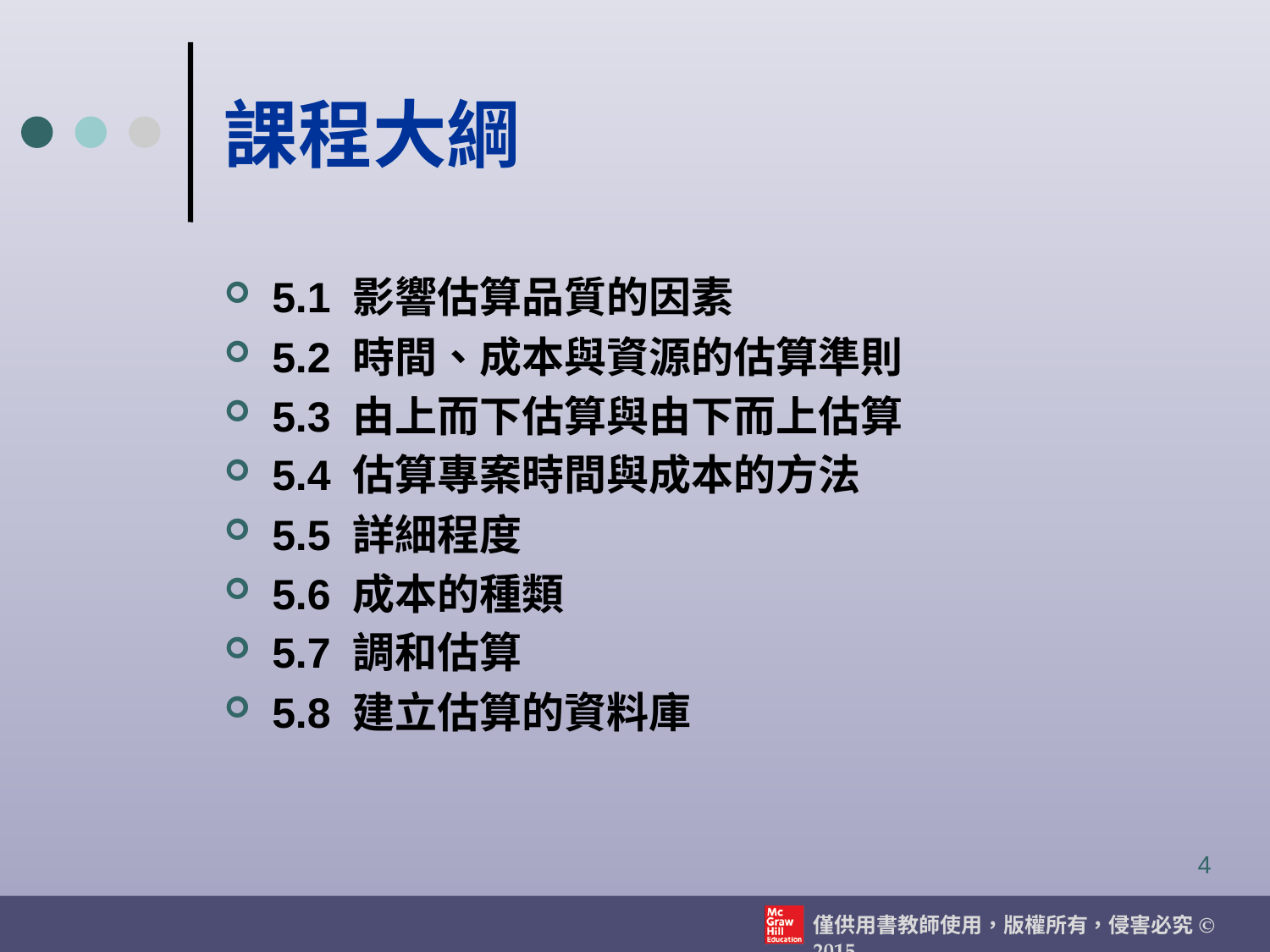

# 課程大綱
5.1 影響估算品質的因素
5.2 時間、成本與資源的估算準則
5.3 由上而下估算與由下而上估算
5.4 估算專案時間與成本的方法
5.5 詳細程度
5.6 成本的種類
5.7 調和估算
5.8 建立估算的資料庫
4